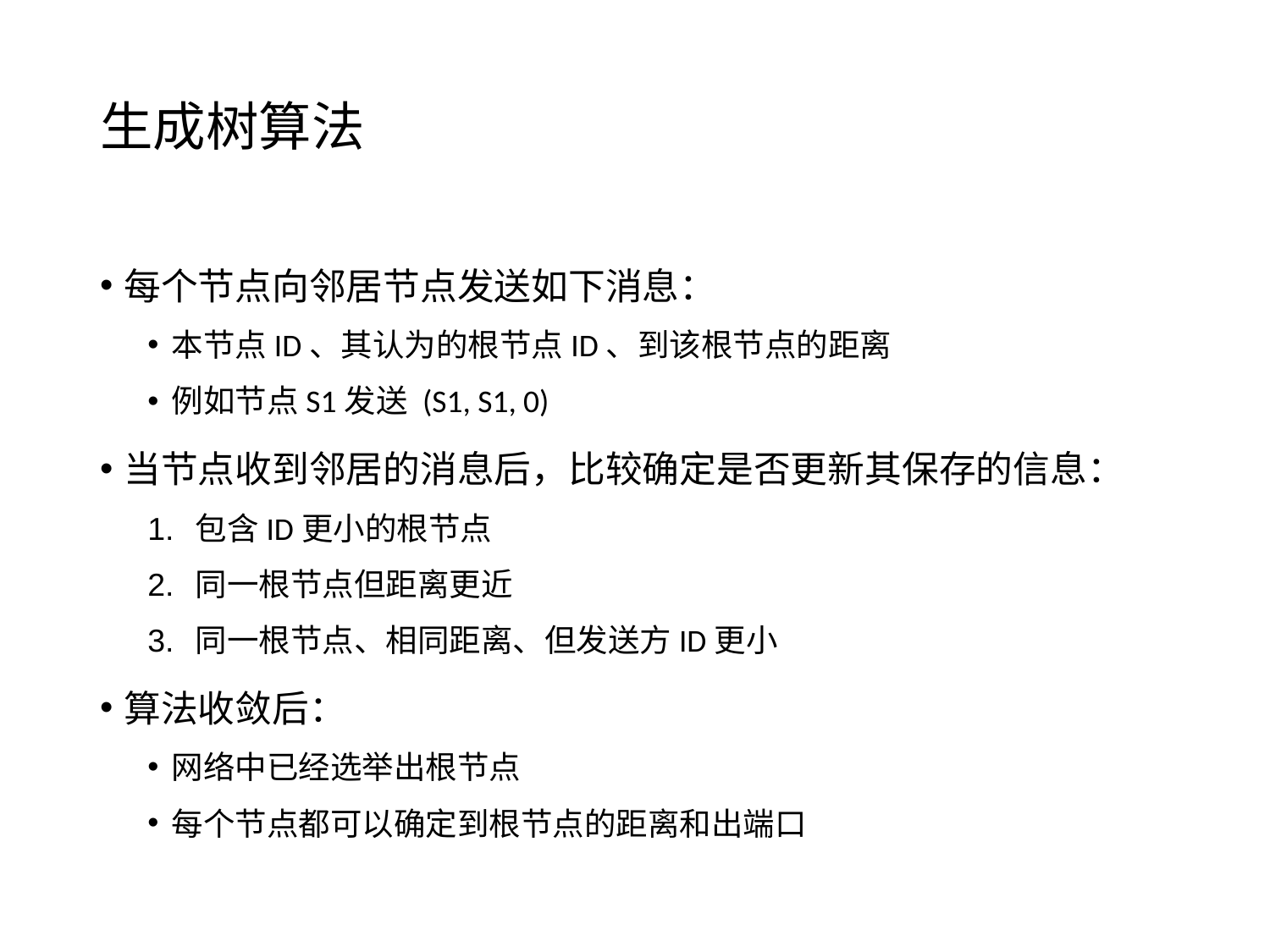

# 生成树算法
每个节点向邻居节点发送如下消息：
本节点ID、其认为的根节点ID、到该根节点的距离
例如节点S1发送 (S1, S1, 0)
当节点收到邻居的消息后，比较确定是否更新其保存的信息：
包含ID更小的根节点
同一根节点但距离更近
同一根节点、相同距离、但发送方ID更小
算法收敛后：
网络中已经选举出根节点
每个节点都可以确定到根节点的距离和出端口

9